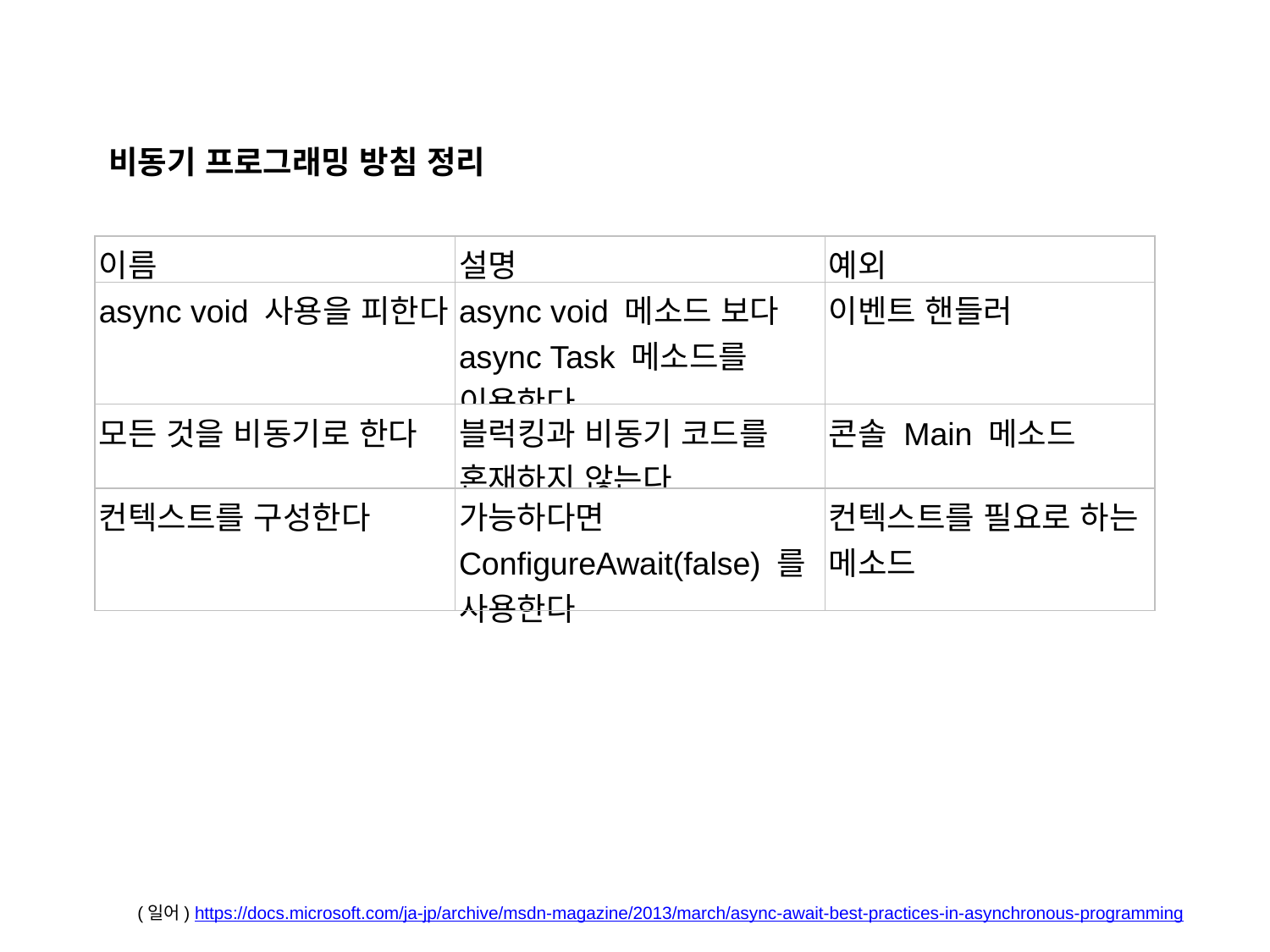

비동기 프로그래밍 방침 정리
| 이름 | 설명 | 예외 |
| --- | --- | --- |
| async void 사용을 피한다 | async void 메소드 보다 async Task 메소드를 이용한다 | 이벤트 핸들러 |
| 모든 것을 비동기로 한다 | 블럭킹과 비동기 코드를 혼재하지 않는다 | 콘솔 Main 메소드 |
| 컨텍스트를 구성한다 | 가능하다면 ConfigureAwait(false) 를 사용한다 | 컨텍스트를 필요로 하는 메소드 |
(일어) https://docs.microsoft.com/ja-jp/archive/msdn-magazine/2013/march/async-await-best-practices-in-asynchronous-programming